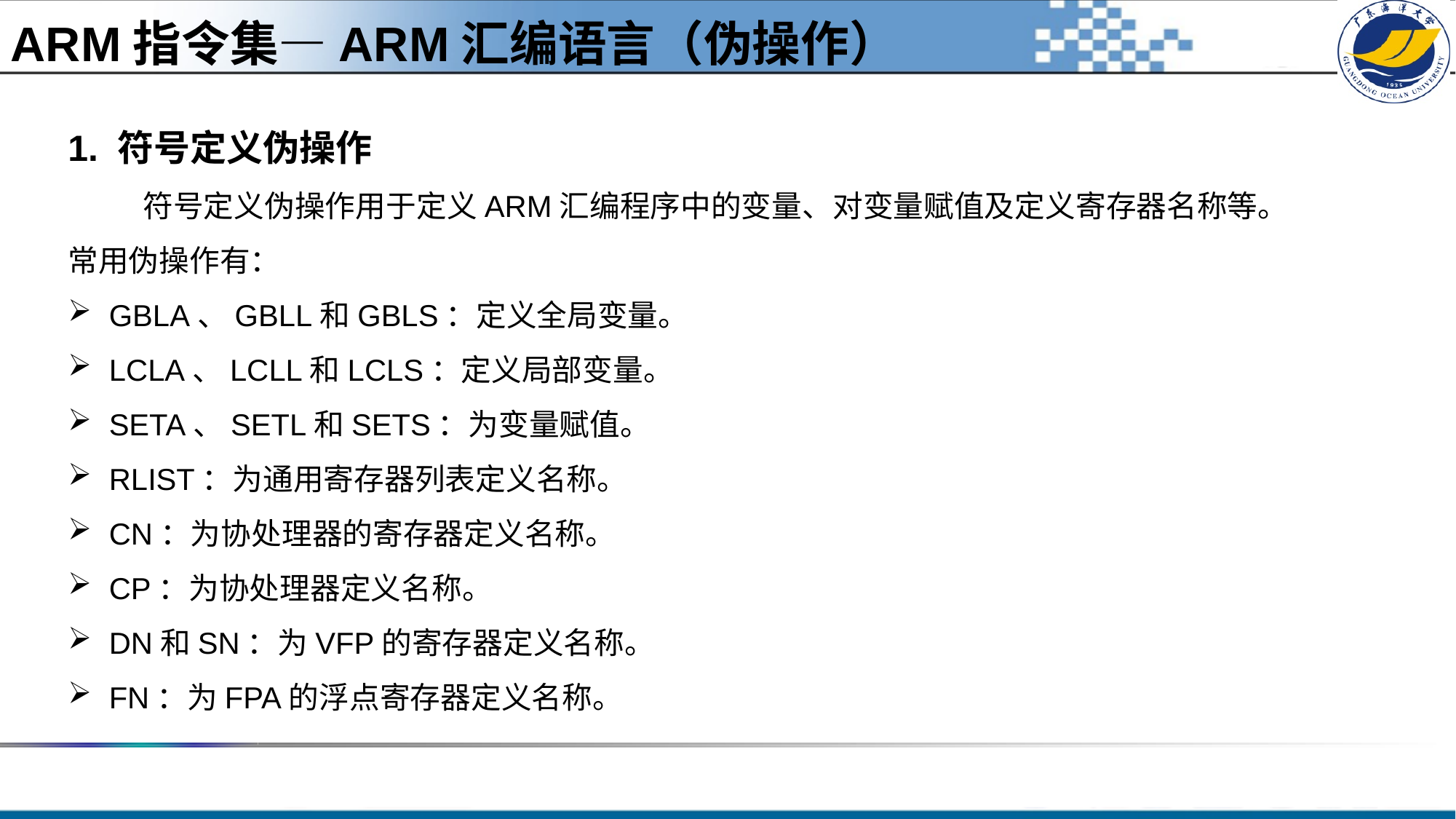

ARM指令集—ARM汇编语言（伪操作）
1. 符号定义伪操作
符号定义伪操作用于定义ARM汇编程序中的变量、对变量赋值及定义寄存器名称等。常用伪操作有：
GBLA、GBLL和GBLS：定义全局变量。
LCLA、LCLL和LCLS：定义局部变量。
SETA、SETL和SETS：为变量赋值。
RLIST：为通用寄存器列表定义名称。
CN：为协处理器的寄存器定义名称。
CP：为协处理器定义名称。
DN和SN：为VFP的寄存器定义名称。
FN：为FPA的浮点寄存器定义名称。
172